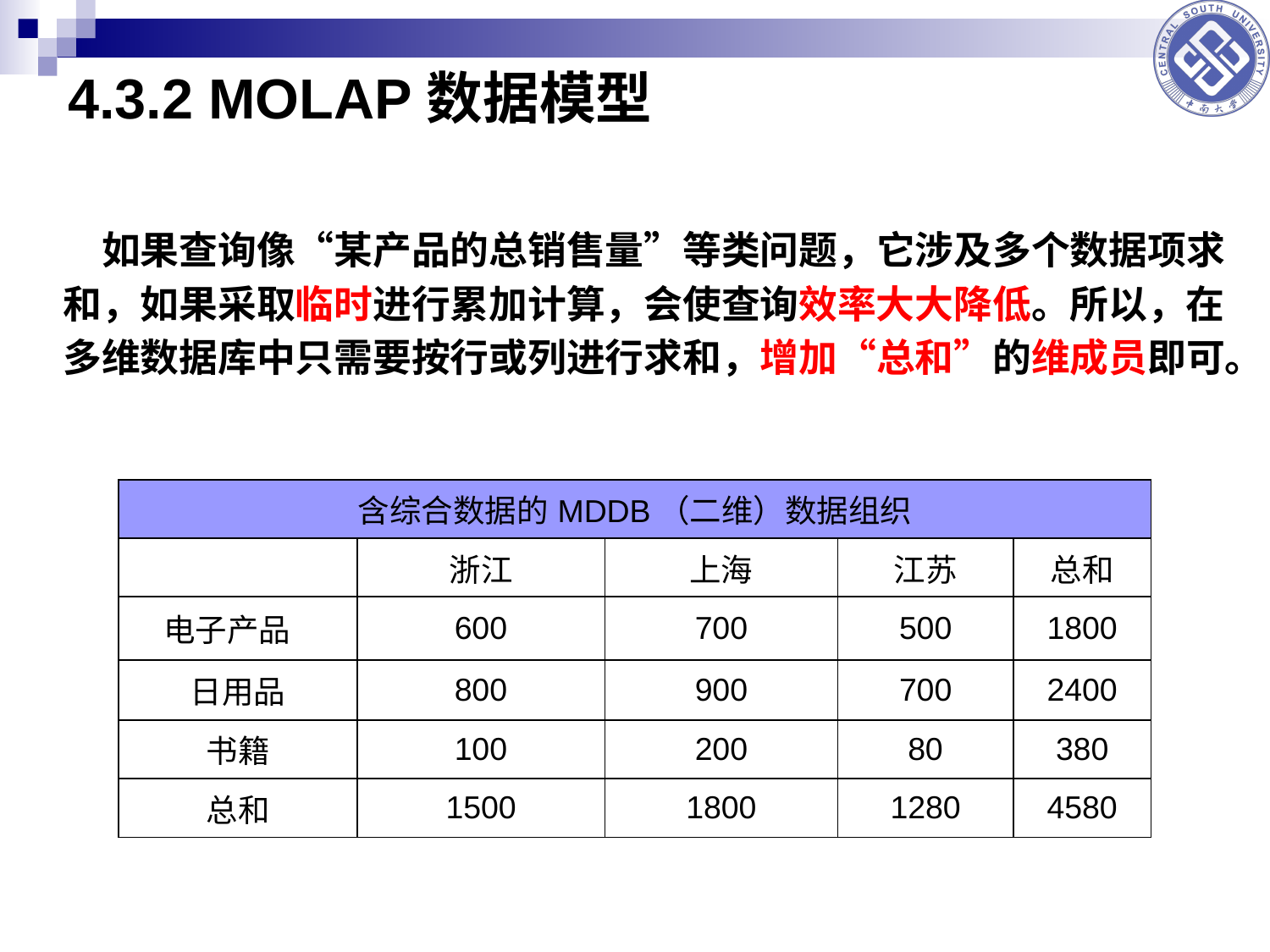

4.3.2 MOLAP数据模型
   如果查询像“某产品的总销售量”等类问题，它涉及多个数据项求和，如果采取临时进行累加计算，会使查询效率大大降低。所以，在多维数据库中只需要按行或列进行求和，增加“总和”的维成员即可。
| 含综合数据的MDDB（二维）数据组织 |  |  |  |  |
| --- | --- | --- | --- | --- |
|  | 浙江 | 上海 | 江苏 | 总和 |
| 电子产品 | 600 | 700 | 500 | 1800 |
| 日用品 | 800 | 900 | 700 | 2400 |
| 书籍 | 100 | 200 | 80 | 380 |
| 总和 | 1500 | 1800 | 1280 | 4580 |